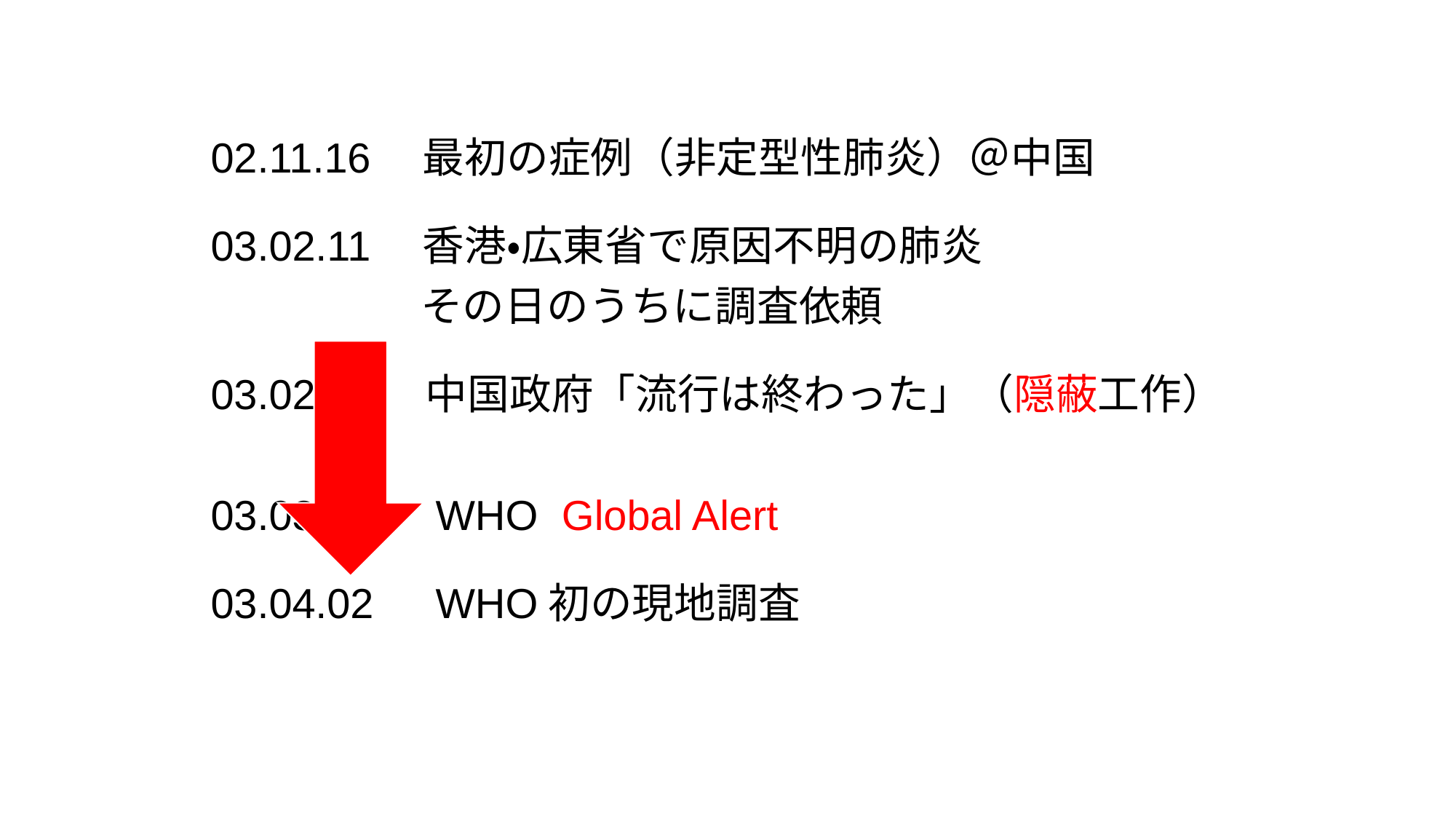

02.11.16　最初の症例（非定型性肺炎）＠中国

03.02.11　香港・広東省で原因不明の肺炎
　　　　　その日のうちに調査依頼

03.02.14　中国政府「流行は終わった」（隠蔽工作）

03.03.12　WHO  Global Alert

03.04.02　WHO初の現地調査